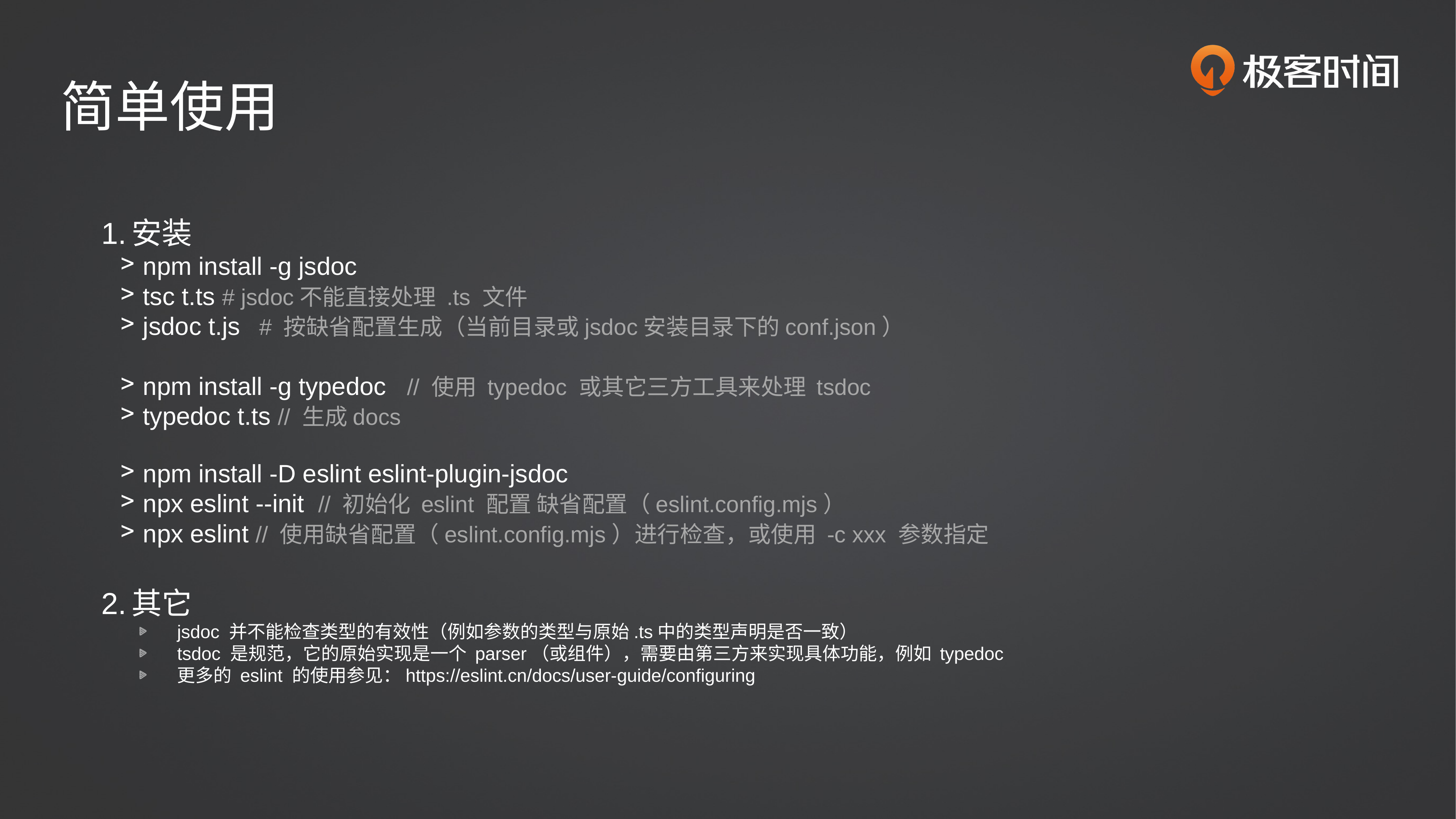

简单使用
安装
npm install -g jsdoc
tsc t.ts # jsdoc不能直接处理 .ts 文件
jsdoc t.js   # 按缺省配置生成（当前目录或jsdoc安装目录下的conf.json）

npm install -g typedoc   // 使用 typedoc 或其它三方工具来处理 tsdoc
typedoc t.ts // 生成docs

npm install -D eslint eslint-plugin-jsdoc
npx eslint --init  // 初始化 eslint 配置 缺省配置（eslint.config.mjs）
npx eslint // 使用缺省配置（eslint.config.mjs）进行检查，或使用 -c xxx 参数指定

其它
jsdoc 并不能检查类型的有效性（例如参数的类型与原始.ts中的类型声明是否一致）
tsdoc 是规范，它的原始实现是一个 parser（或组件），需要由第三方来实现具体功能，例如 typedoc
更多的 eslint 的使用参见：https://eslint.cn/docs/user-guide/configuring